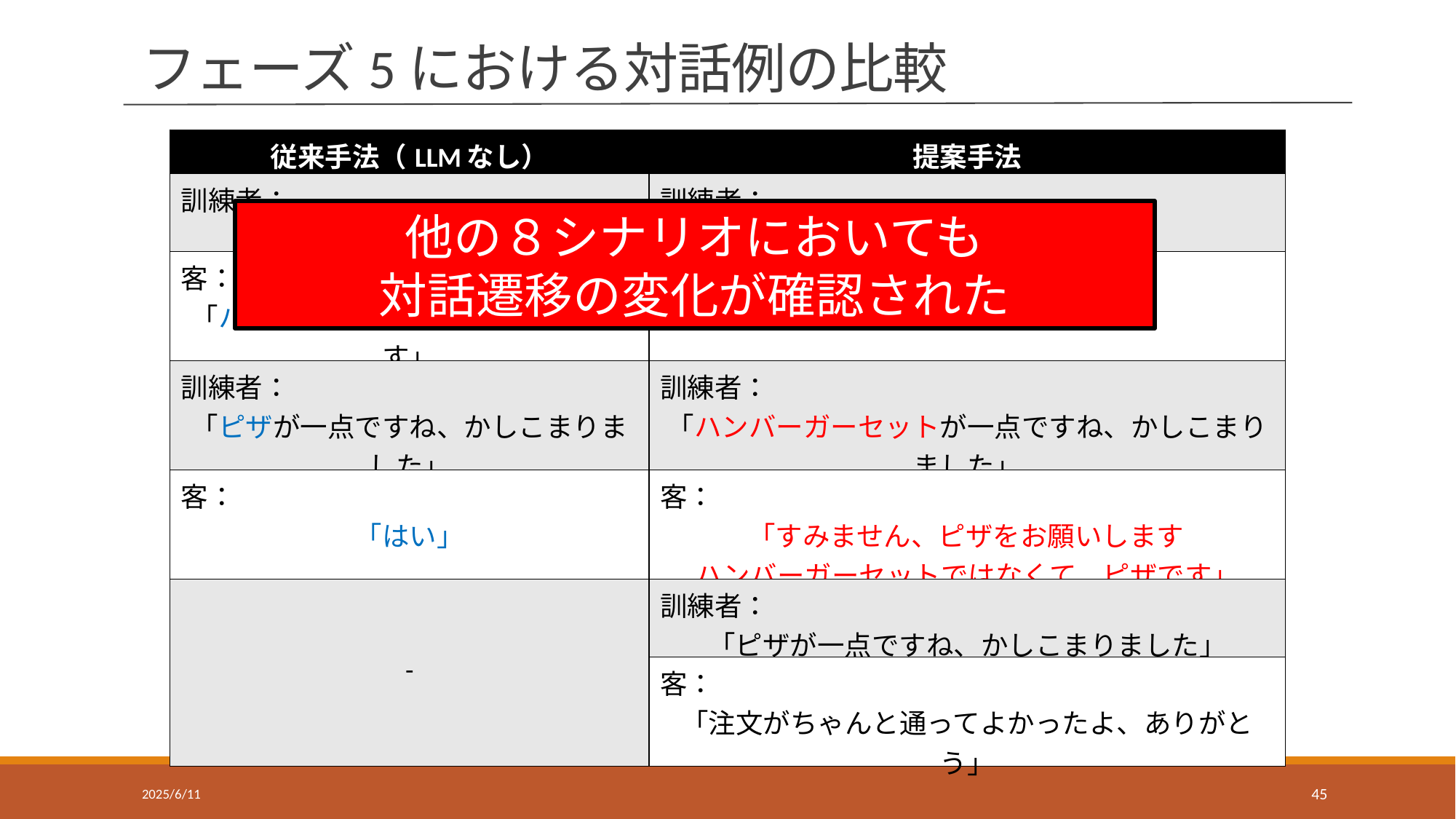

# フェーズ5における対話例の比較

| 従来手法（LLMなし） | 提案手法 |
| --- | --- |
| 訓練者： 「ご注文はお決まりですか」 | 訓練者： 「ご注文はお決まりですか」 |
| 客： 「ハンバーガーセットをお願いします」 | 客： 「ピザをお願いします」 |
| 訓練者： 「ピザが一点ですね、かしこまりました」 | 訓練者： 「ハンバーガーセットが一点ですね、かしこまりました」 |
| 客： 「はい」 | 客： 　　　 「すみません、ピザをお願いします　 ハンバーガーセットではなくて、ピザです」 |
| - | 訓練者： 「ピザが一点ですね、かしこまりました」 |
|  | 客： 「注文がちゃんと通ってよかったよ、ありがとう」 |
他の８シナリオにおいても
対話遷移の変化が確認された
注文確認の誤りに対し、客からの指摘が行われている
2025/6/11
45